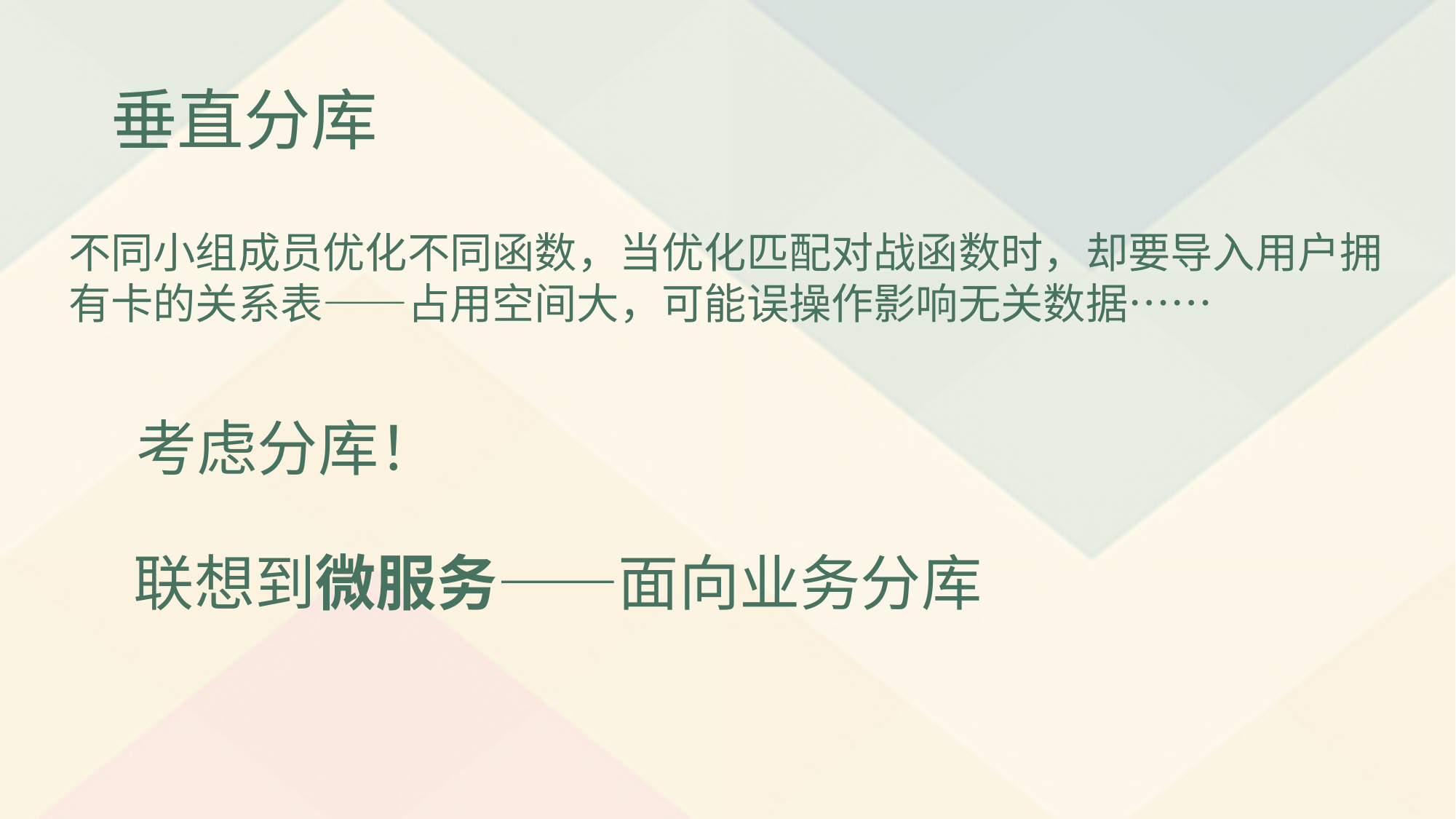

# 垂直分库
不同小组成员优化不同函数，当优化匹配对战函数时，却要导入用户拥有卡的关系表——占用空间大，可能误操作影响无关数据……
考虑分库！
联想到微服务——面向业务分库